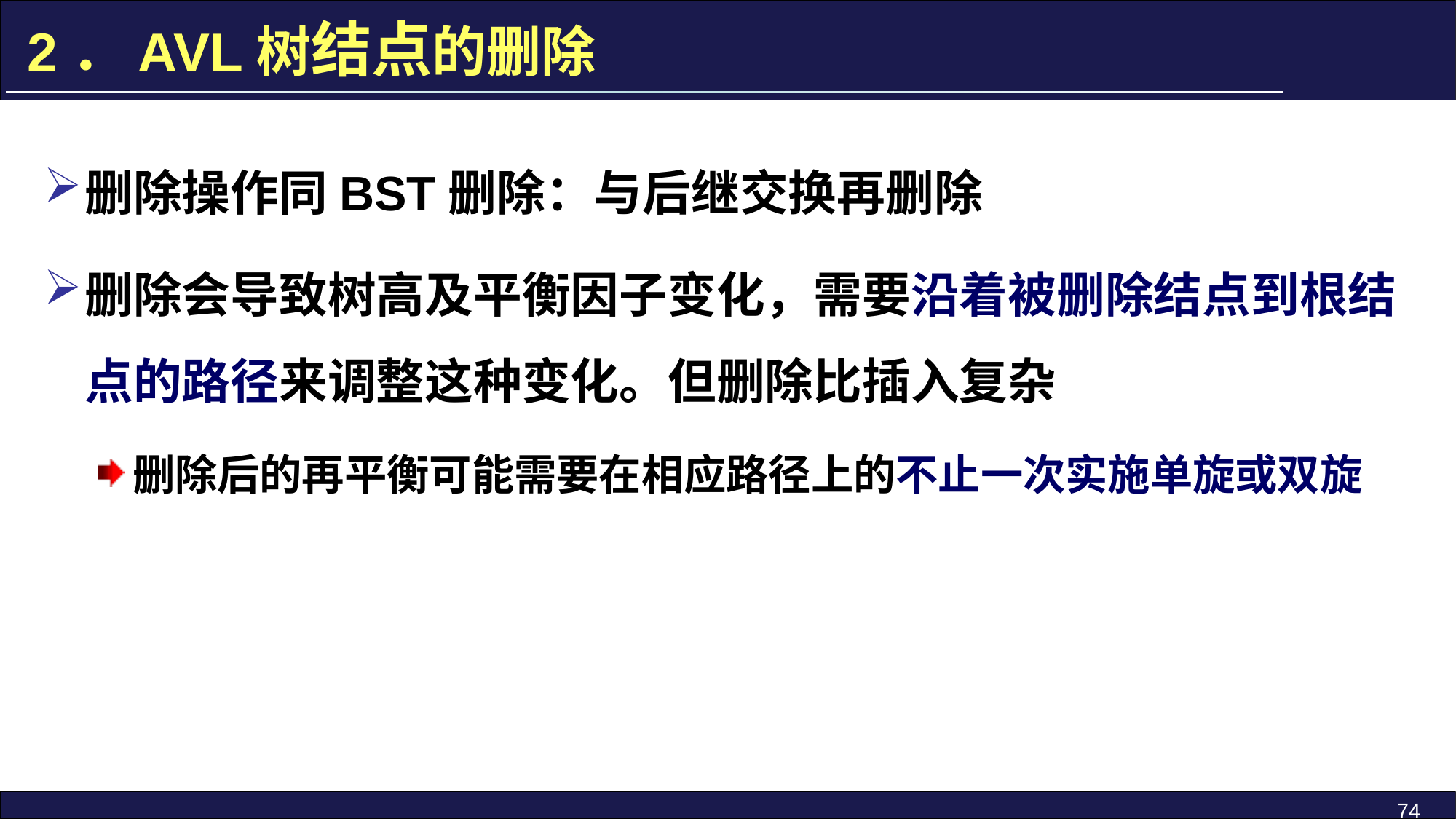

2．AVL树结点的删除
删除操作同BST删除：与后继交换再删除
删除会导致树高及平衡因子变化，需要沿着被删除结点到根结点的路径来调整这种变化。但删除比插入复杂
删除后的再平衡可能需要在相应路径上的不止一次实施单旋或双旋
74